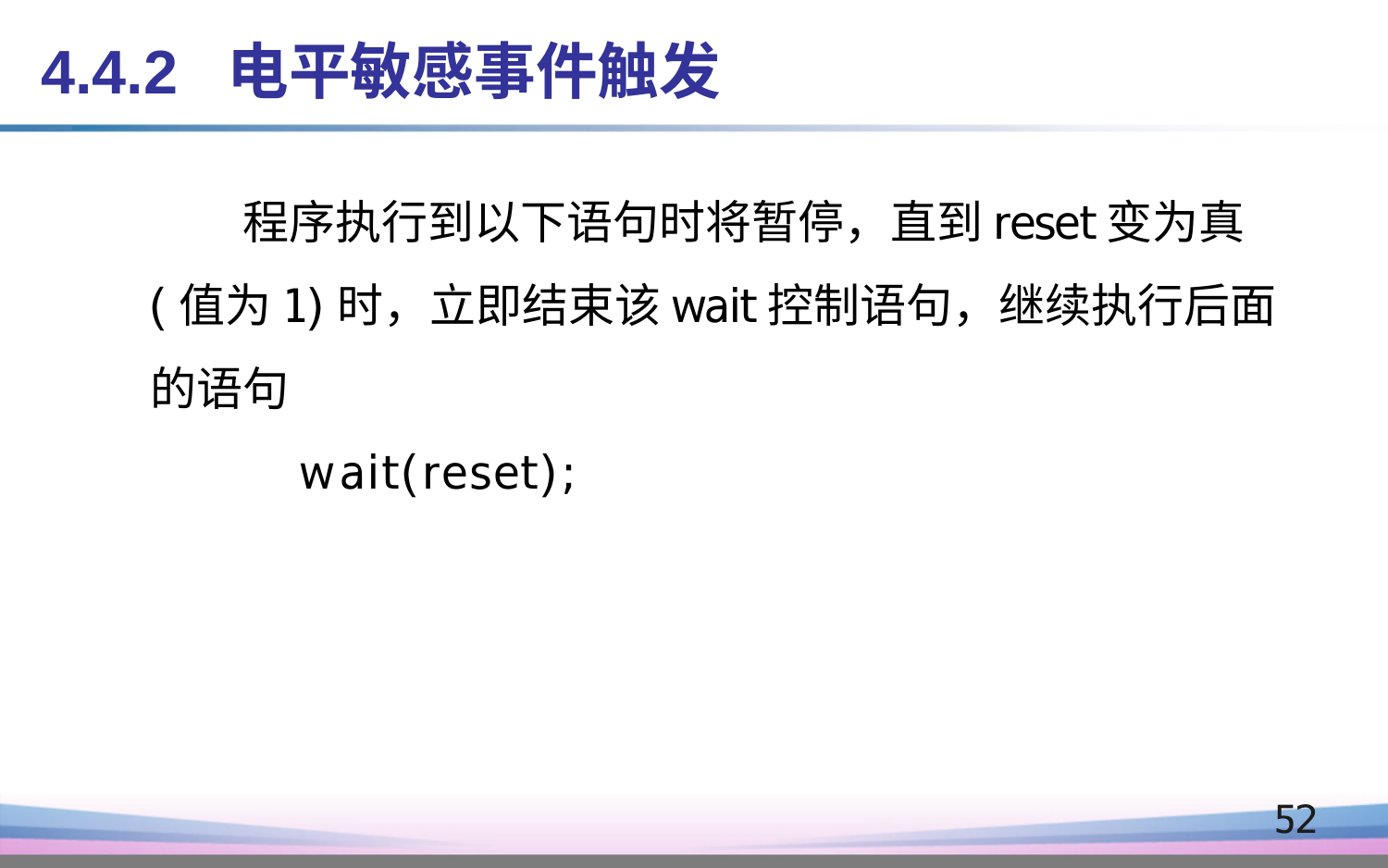

4.4.2  电平敏感事件触发
# 程序执行到以下语句时将暂停，直到reset变为真(值为1)时，立即结束该wait控制语句，继续执行后面的语句 　　　wait(reset);
52